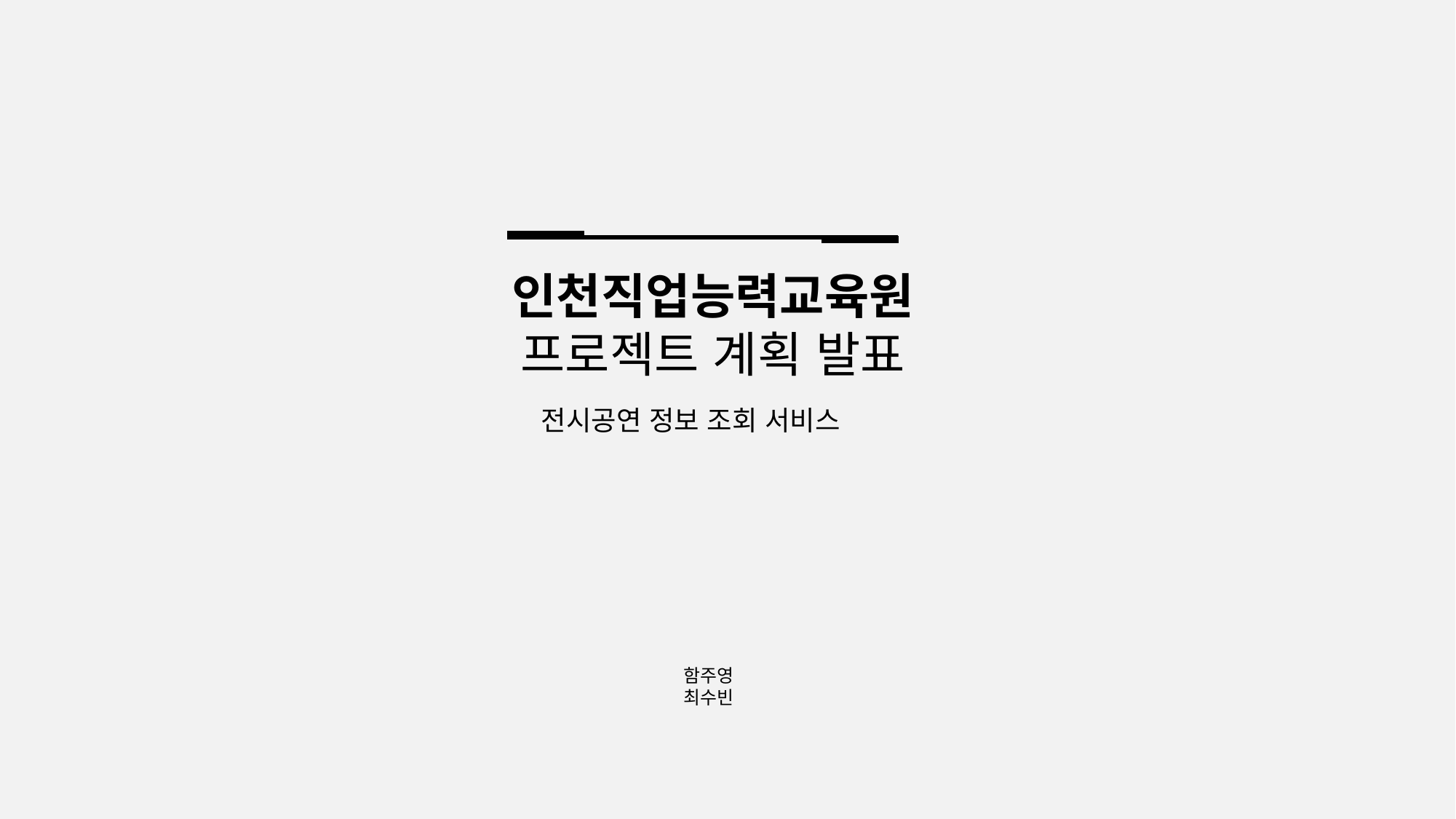

인천직업능력교육원
프로젝트 계획 발표
전시공연 정보 조회 서비스

함주영
최수빈